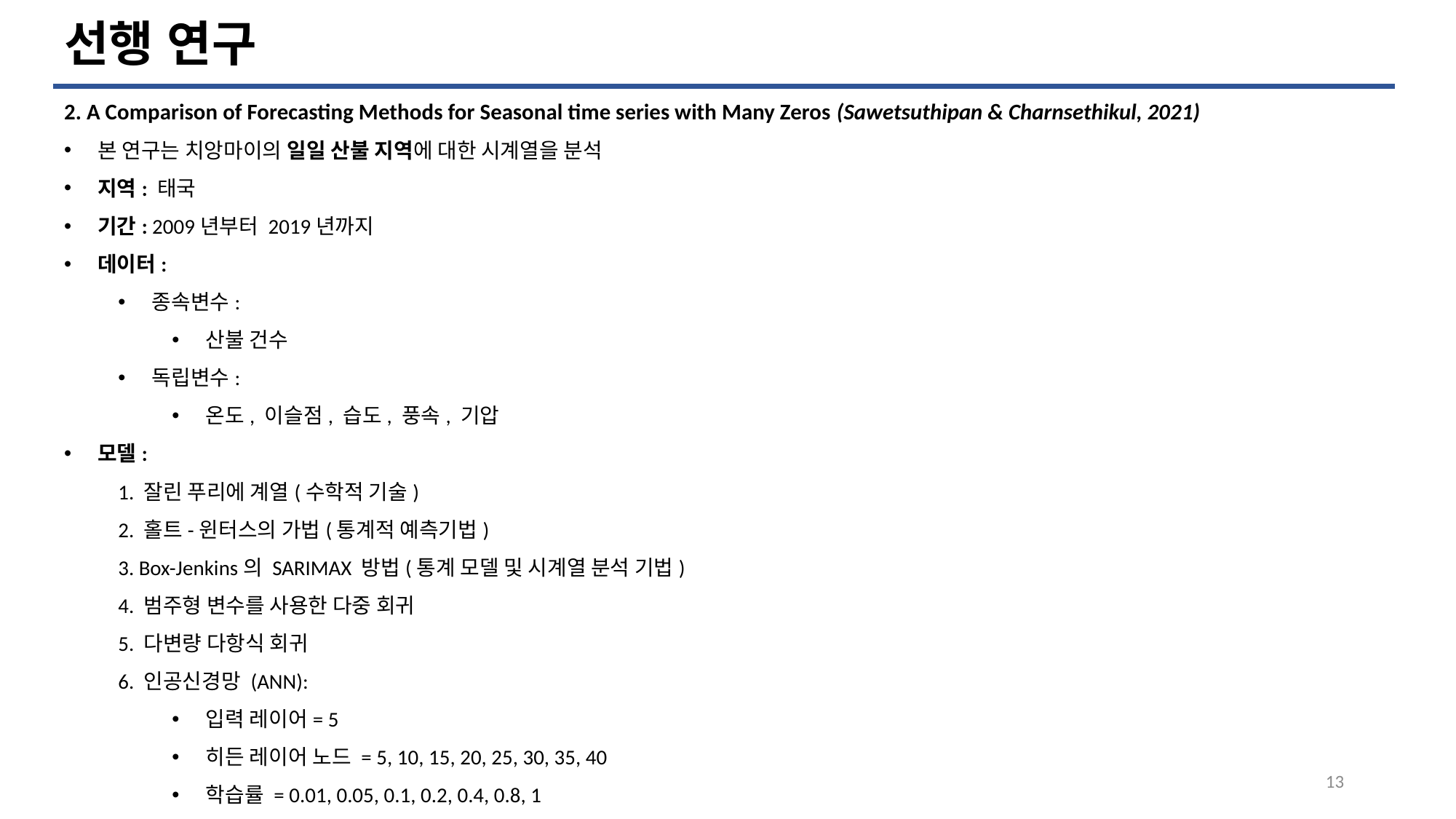

선행 연구
2. A Comparison of Forecasting Methods for Seasonal time series with Many Zeros (Sawetsuthipan & Charnsethikul, 2021)
본 연구는 치앙마이의 일일 산불 지역에 대한 시계열을 분석
지역: 태국
기간: 2009년부터 2019년까지
데이터:
종속변수:
산불 건수
독립변수:
온도, 이슬점, 습도, 풍속, 기압
모델:
1. 잘린 푸리에 계열(수학적 기술)
2. 홀트-윈터스의 가법(통계적 예측기법)
3. Box-Jenkins의 SARIMAX 방법(통계 모델 및 시계열 분석 기법)
4. 범주형 변수를 사용한 다중 회귀
5. 다변량 다항식 회귀
6. 인공신경망 (ANN):
입력 레이어= 5
히든 레이어 노드 = 5, 10, 15, 20, 25, 30, 35, 40
학습률 = 0.01, 0.05, 0.1, 0.2, 0.4, 0.8, 1
13